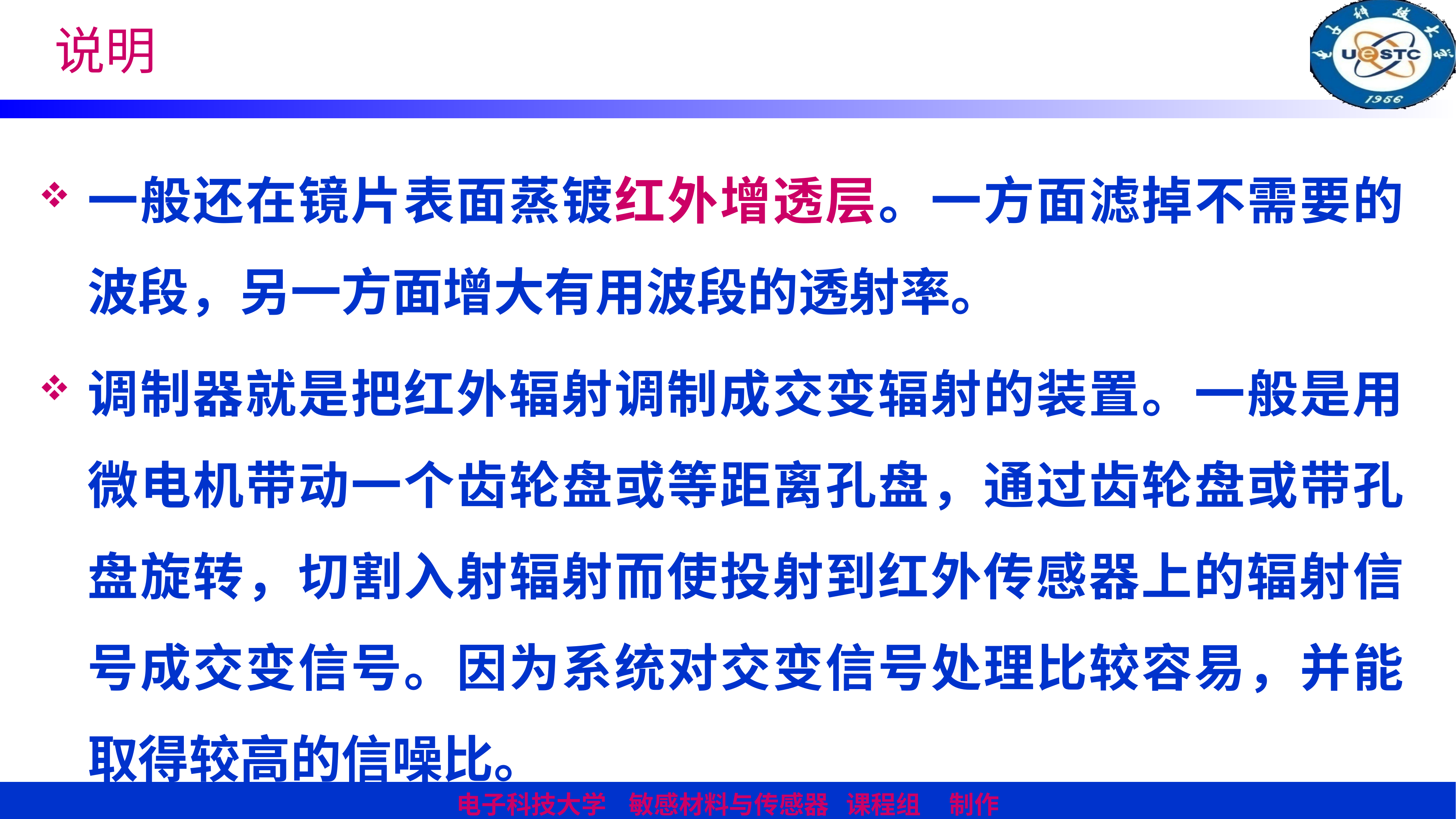

# 说明
一般还在镜片表面蒸镀红外增透层。一方面滤掉不需要的波段，另一方面增大有用波段的透射率。
调制器就是把红外辐射调制成交变辐射的装置。一般是用微电机带动一个齿轮盘或等距离孔盘，通过齿轮盘或带孔盘旋转，切割入射辐射而使投射到红外传感器上的辐射信号成交变信号。因为系统对交变信号处理比较容易，并能取得较高的信噪比。